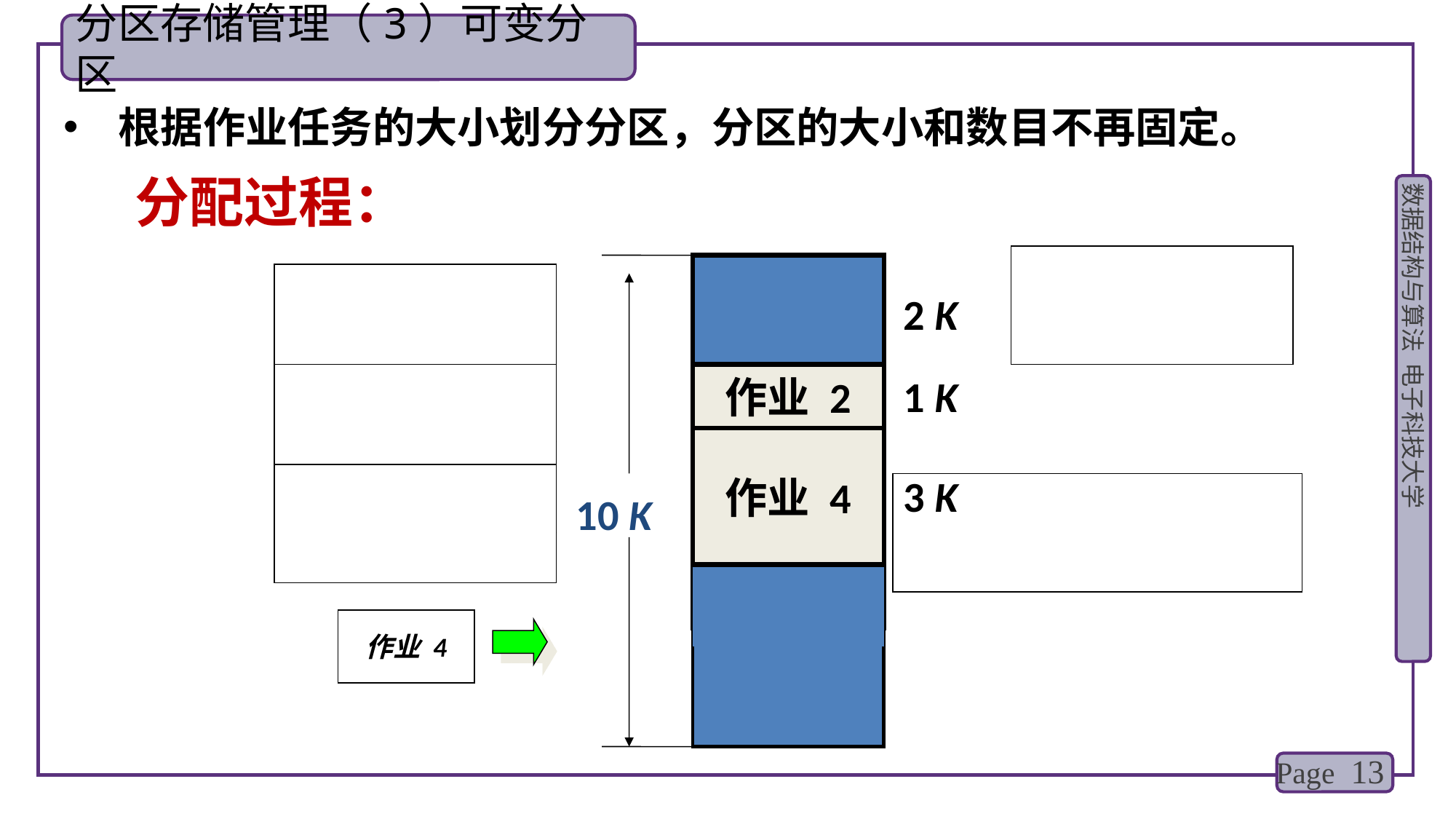

分区存储管理（3）可变分区
根据作业任务的大小划分分区，分区的大小和数目不再固定。
# 分配过程：

10 K

作业 1
2 K

作业 1
作业 1

作业 2
1 K
作业 2

作业 3
4 K

作业 4
3 K

作业 3
作业 3

作业 4